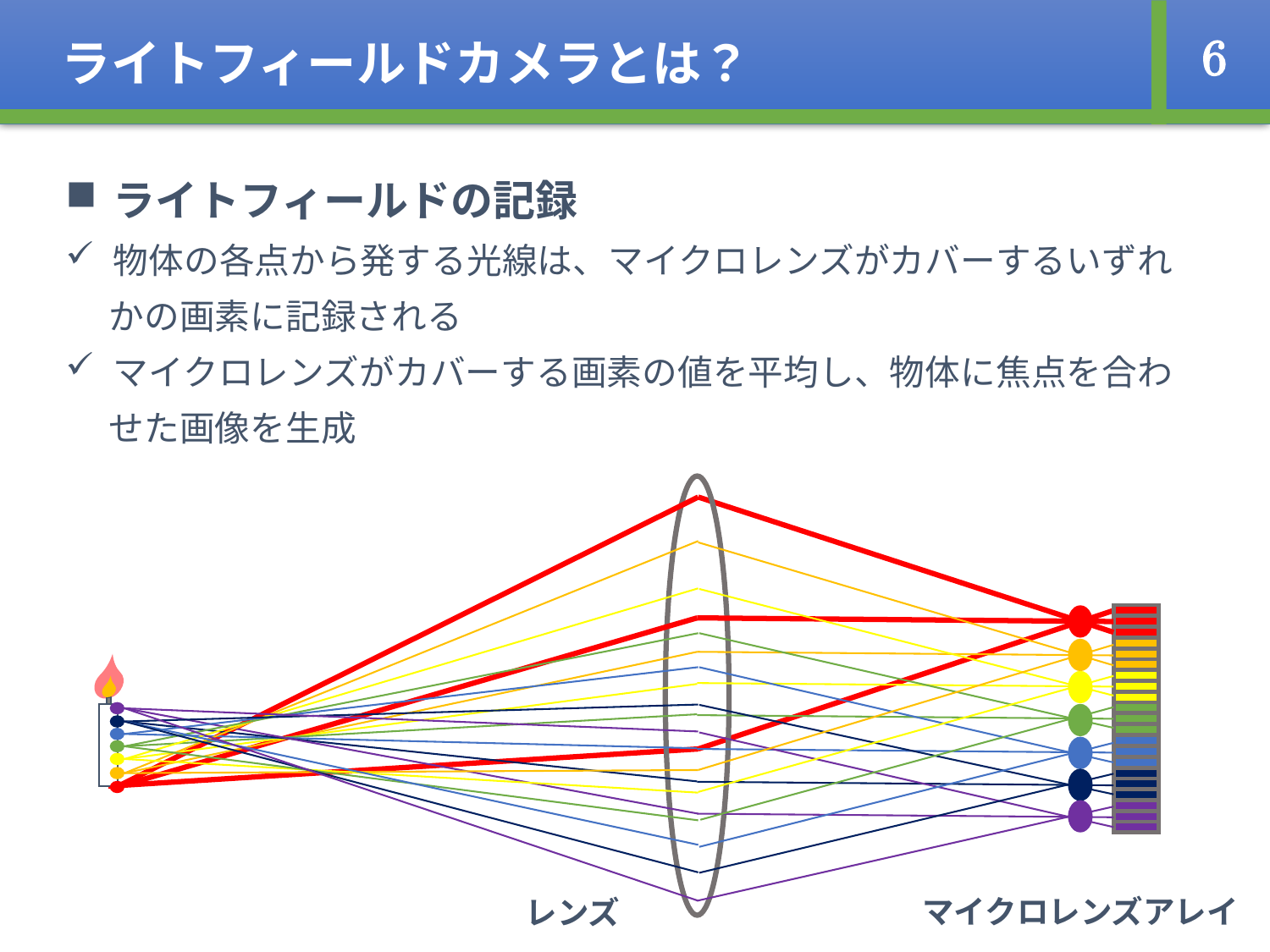

ライトフィールドカメラとは？
6

ライトフィールドの記録
物体の各点から発する光線は、マイクロレンズがカバーするいずれ
　 かの画素に記録される
マイクロレンズがカバーする画素の値を平均し、物体に焦点を合わ
　 せた画像を生成

マイクロレンズアレイ
レンズ